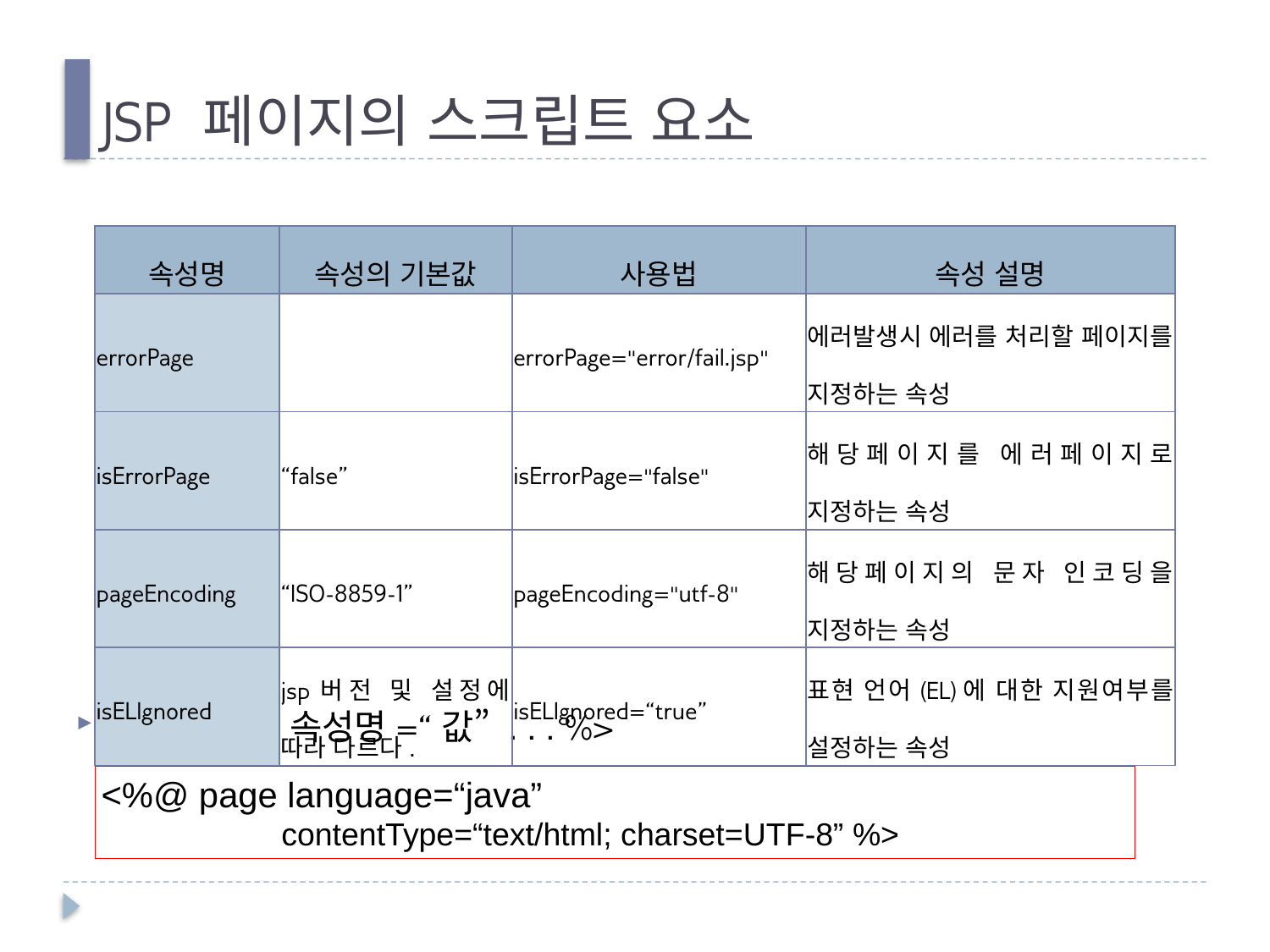

# JSP 페이지의 스크립트 요소

<%@ page 속성명=“값” . . . %>

| 속성명 | 속성의 기본값 | 사용법 | 속성 설명 |
| --- | --- | --- | --- |
| errorPage |  | errorPage="error/fail.jsp" | 에러발생시 에러를 처리할 페이지를 지정하는 속성 |
| isErrorPage | “false” | isErrorPage="false" | 해당페이지를 에러페이지로 지정하는 속성 |
| pageEncoding | “ISO-8859-1” | pageEncoding="utf-8" | 해당페이지의 문자 인코딩을 지정하는 속성 |
| isELIgnored | jsp버전 및 설정에 따라 다르다. | isELIgnored=“true” | 표현 언어(EL)에 대한 지원여부를 설정하는 속성 |
<%@ page language=“java”
	      contentType=“text/html; charset=UTF-8” %>